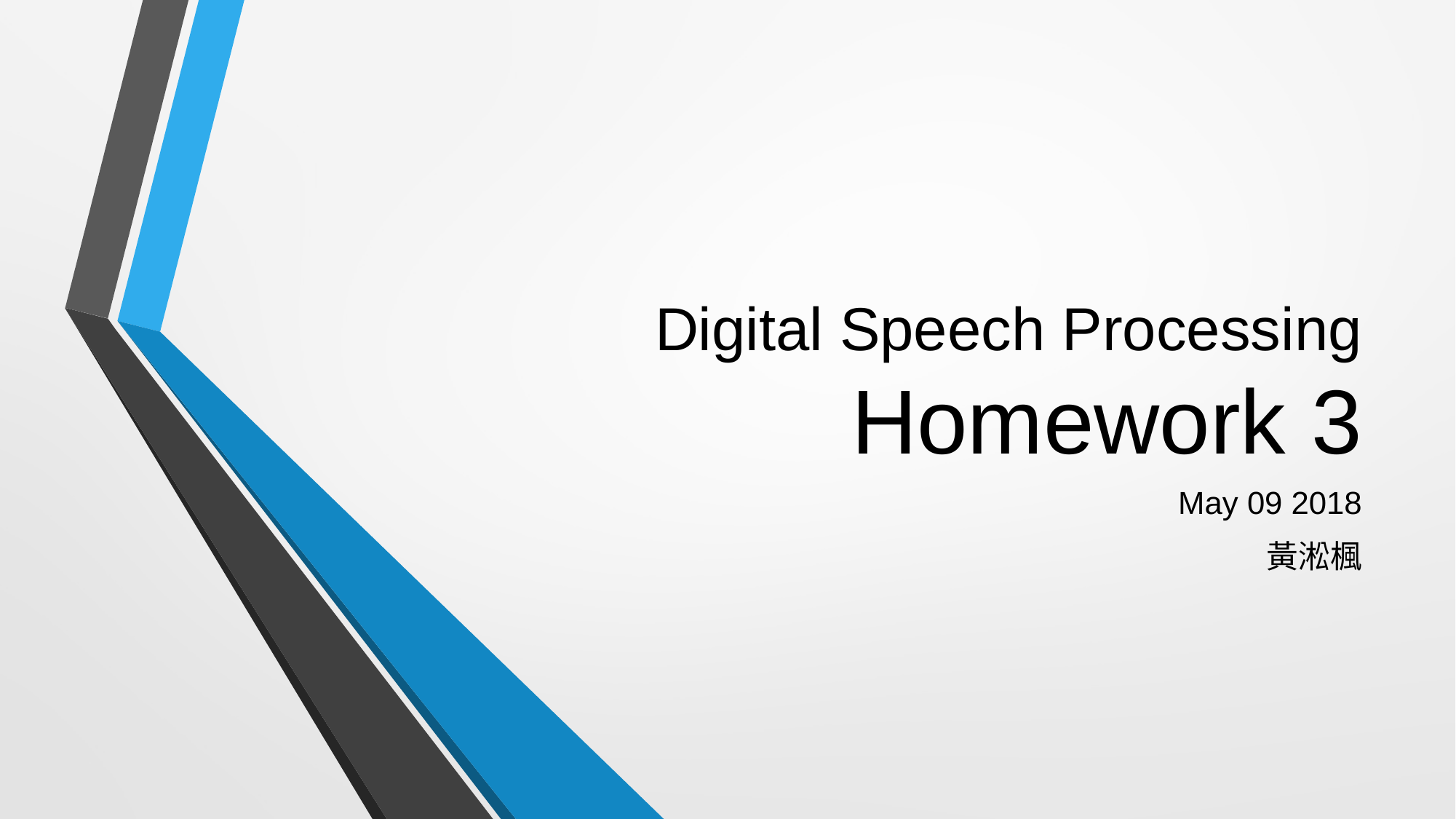

# Digital Speech Processing Homework 3
May 09 2018
黃淞楓